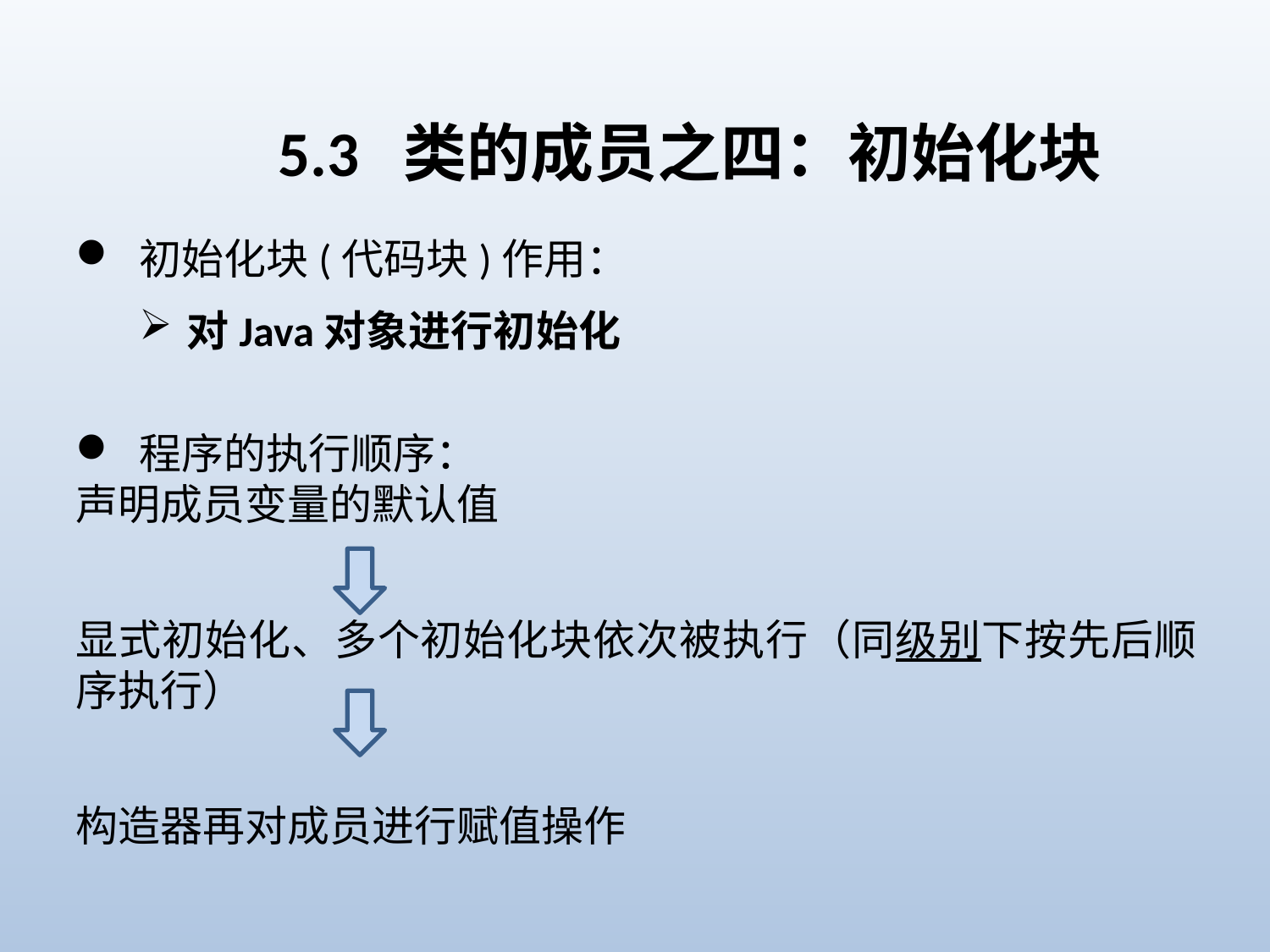

# 5.3  类的成员之四：初始化块
初始化块(代码块)作用：
对Java对象进行初始化

程序的执行顺序：
声明成员变量的默认值

显式初始化、多个初始化块依次被执行（同级别下按先后顺序执行）

构造器再对成员进行赋值操作